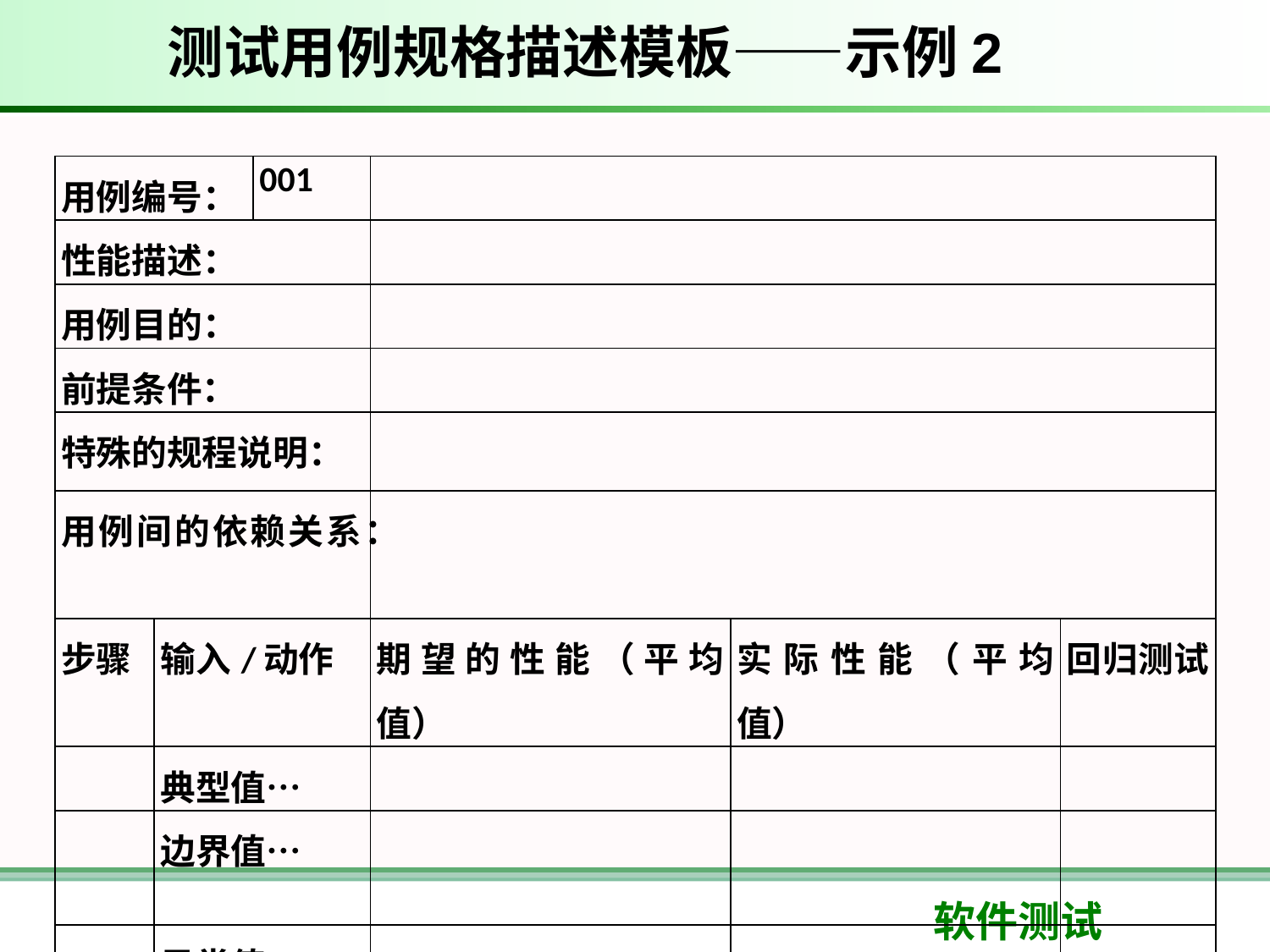

测试用例规格描述模板——示例2
| 用例编号： |  | 001 |  |  |  |
| --- | --- | --- | --- | --- | --- |
| 性能描述： |  |  |  |  |  |
| 用例目的： |  |  |  |  |  |
| 前提条件： |  |  |  |  |  |
| 特殊的规程说明： |  |  |  |  |  |
| 用例间的依赖关系： |  |  |  |  |  |
| 步骤 | 输入/动作 |  | 期望的性能（平均值） | 实际性能（平均值） | 回归测试 |
|  | 典型值⋯ |  |  |  |  |
|  | 边界值⋯ |  |  |  |  |
|  | 异常值⋯ |  |  |  |  |